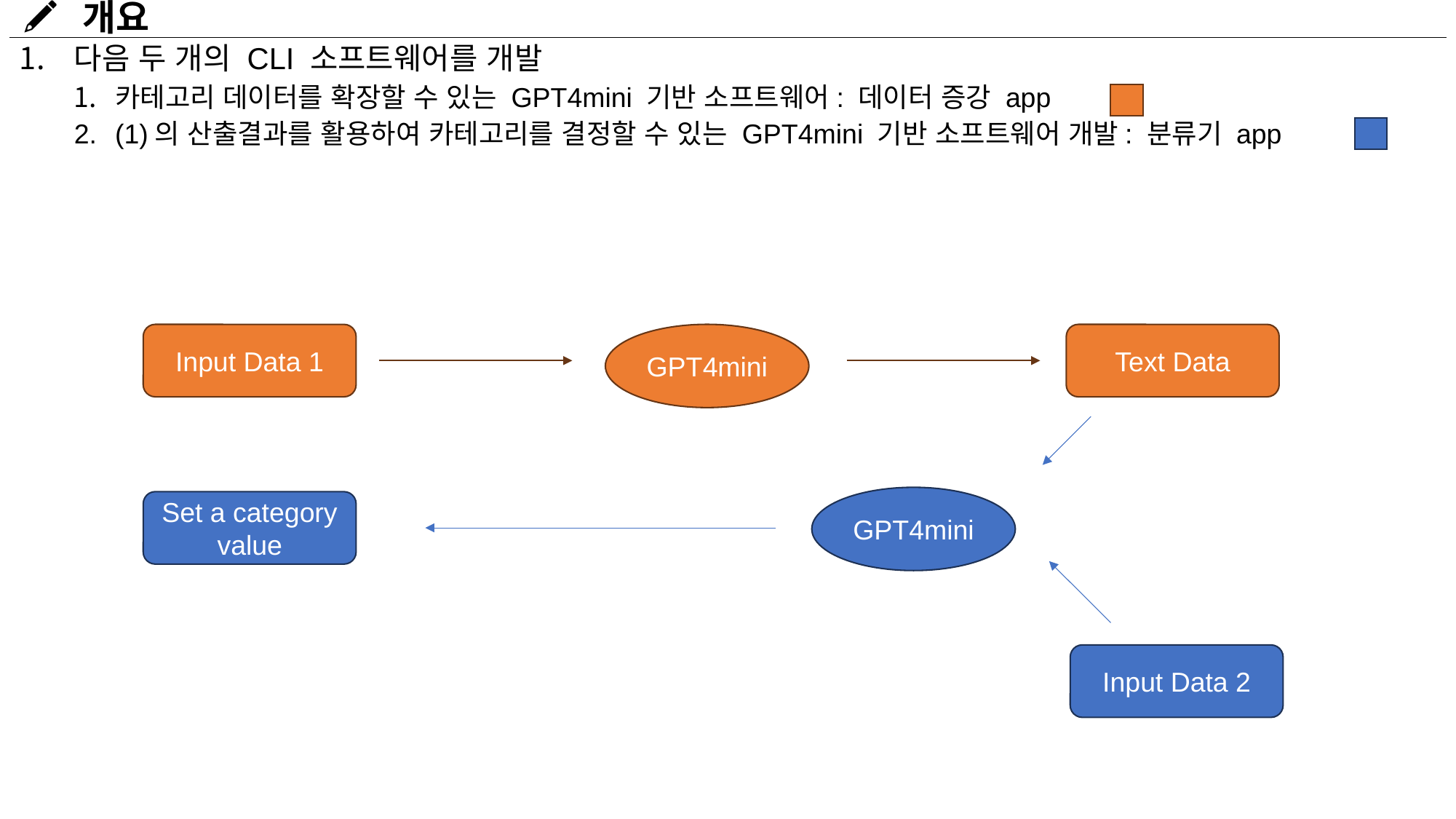

# 개요
다음 두 개의 CLI 소프트웨어를 개발
카테고리 데이터를 확장할 수 있는 GPT4mini 기반 소프트웨어: 데이터 증강 app
(1)의 산출결과를 활용하여 카테고리를 결정할 수 있는 GPT4mini 기반 소프트웨어 개발: 분류기 app

Input Data 1
GPT4mini
Text Data
GPT4mini
Set a category value
Input Data 2